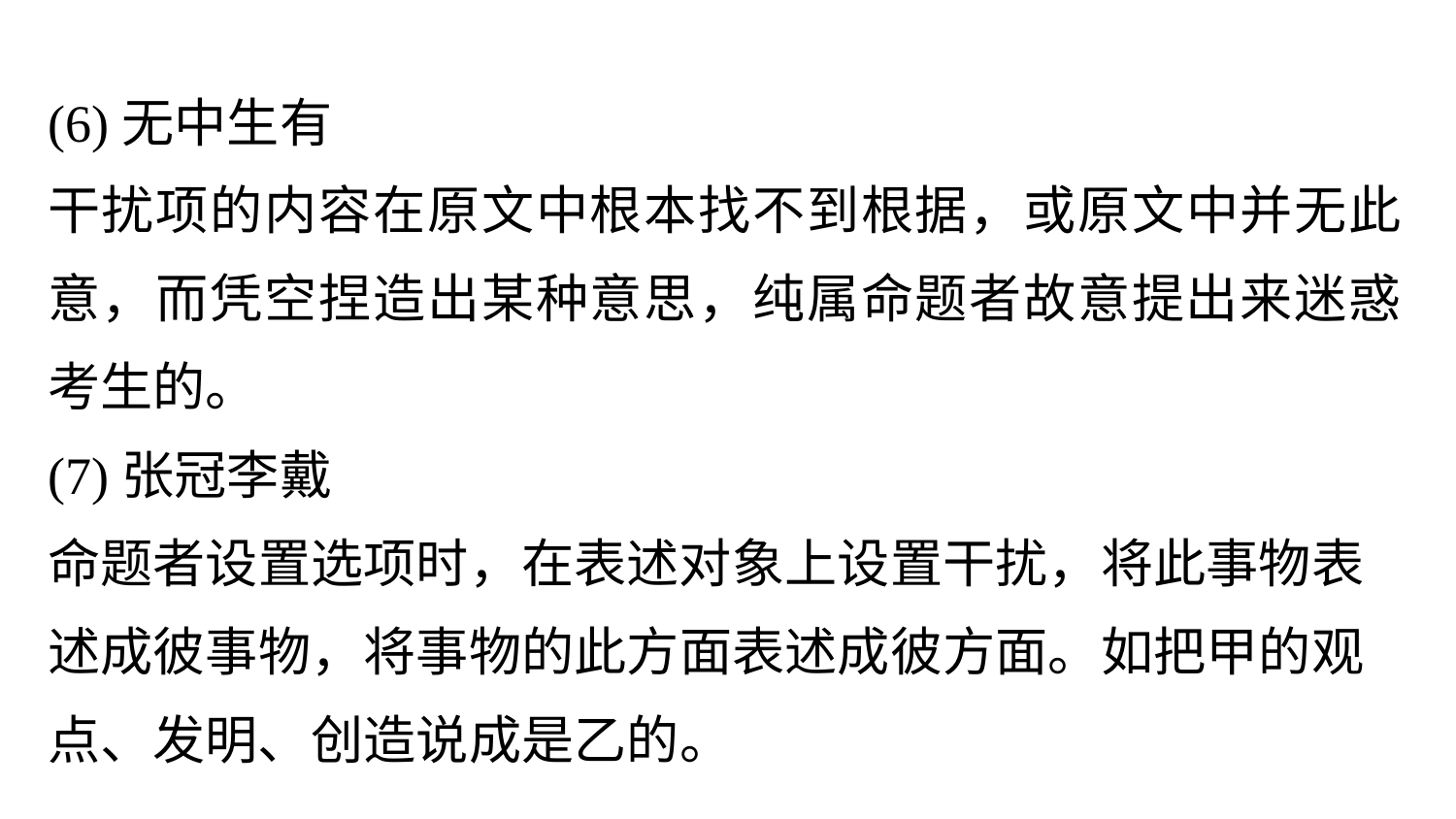

(6)无中生有
干扰项的内容在原文中根本找不到根据，或原文中并无此意，而凭空捏造出某种意思，纯属命题者故意提出来迷惑考生的。
(7)张冠李戴
命题者设置选项时，在表述对象上设置干扰，将此事物表述成彼事物，将事物的此方面表述成彼方面。如把甲的观点、发明、创造说成是乙的。